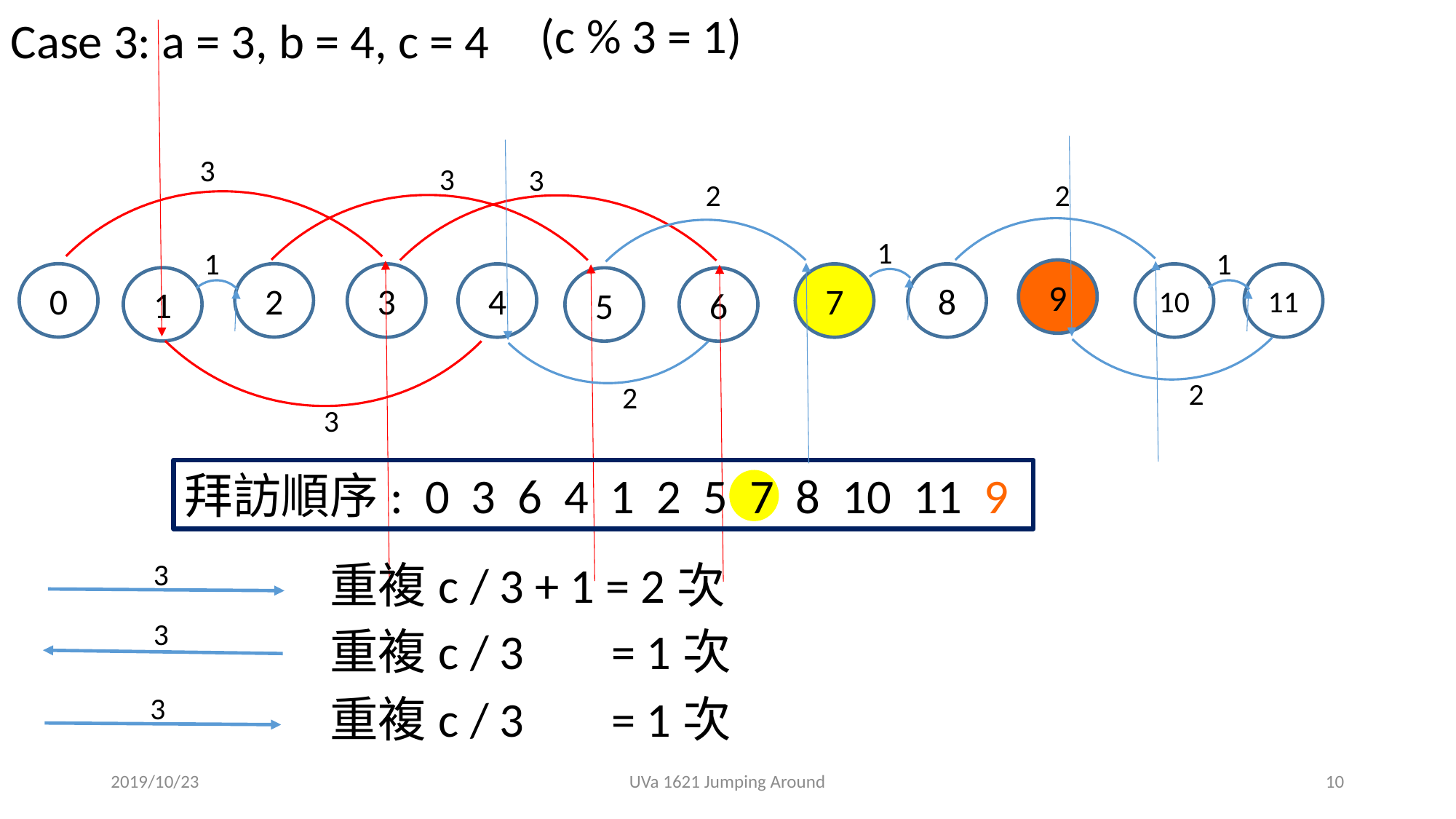

(c % 3 = 1)

Case 3: a = 3, b = 4, c = 4

3
3
3
2
2

1
1
1
9
0
2
3
4
7
8
10
11
1
5
6

2
2
3
拜訪順序:  0  3  6  4  1  2  5  7  8  10  11  9

重複c / 3 + 1 = 2次
3
3
重複c / 3        = 1次
重複c / 3        = 1次
3
2019/10/23
UVa 1621 Jumping Around
10